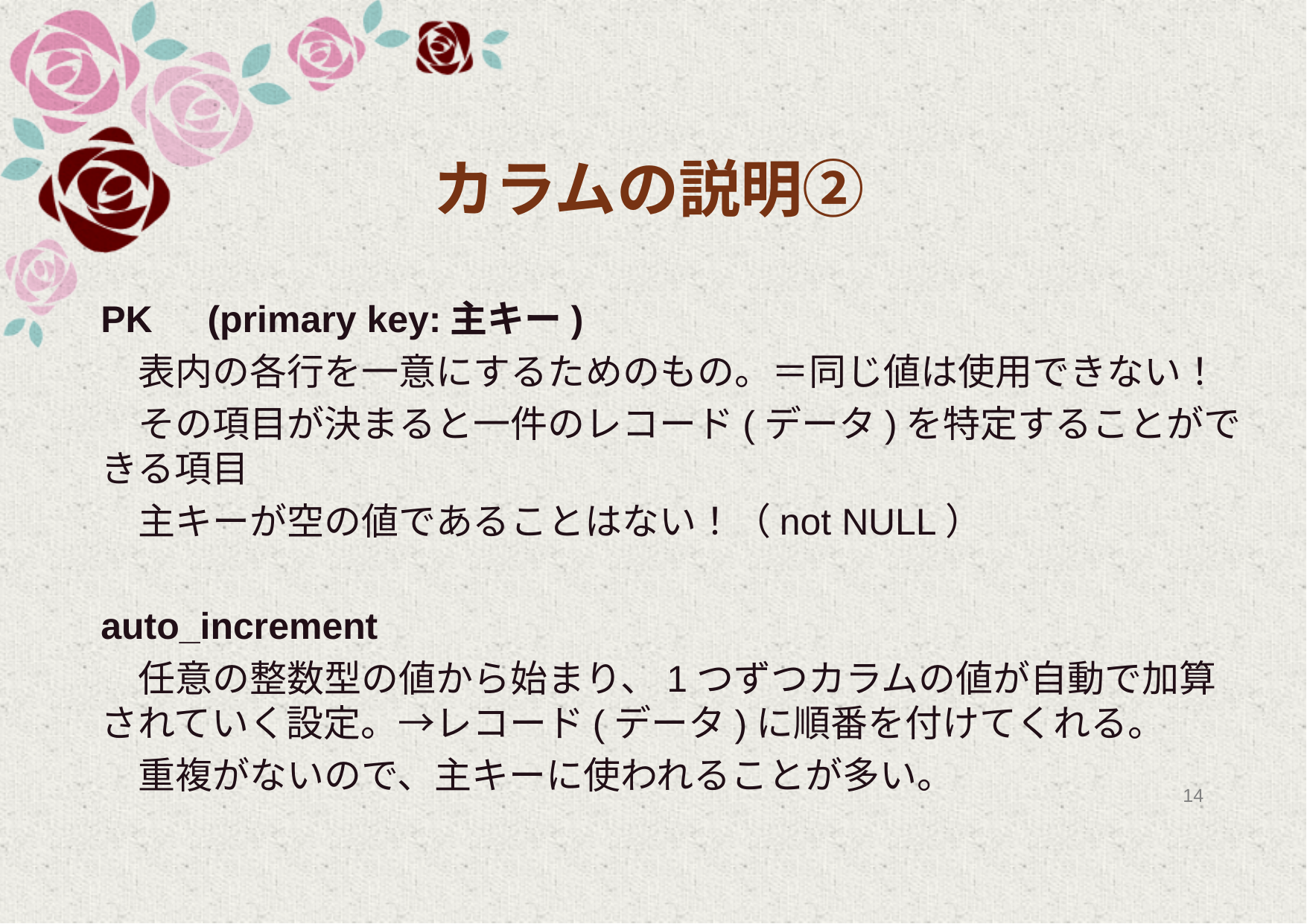

# カラムの説明②
PK　(primary key:主キー)
　表内の各行を一意にするためのもの。＝同じ値は使用できない！
　その項目が決まると一件のレコード(データ)を特定することができる項目
　主キーが空の値であることはない！（not NULL）

auto_increment
　任意の整数型の値から始まり、1つずつカラムの値が自動で加算されていく設定。→レコード(データ)に順番を付けてくれる。
　重複がないので、主キーに使われることが多い。

14